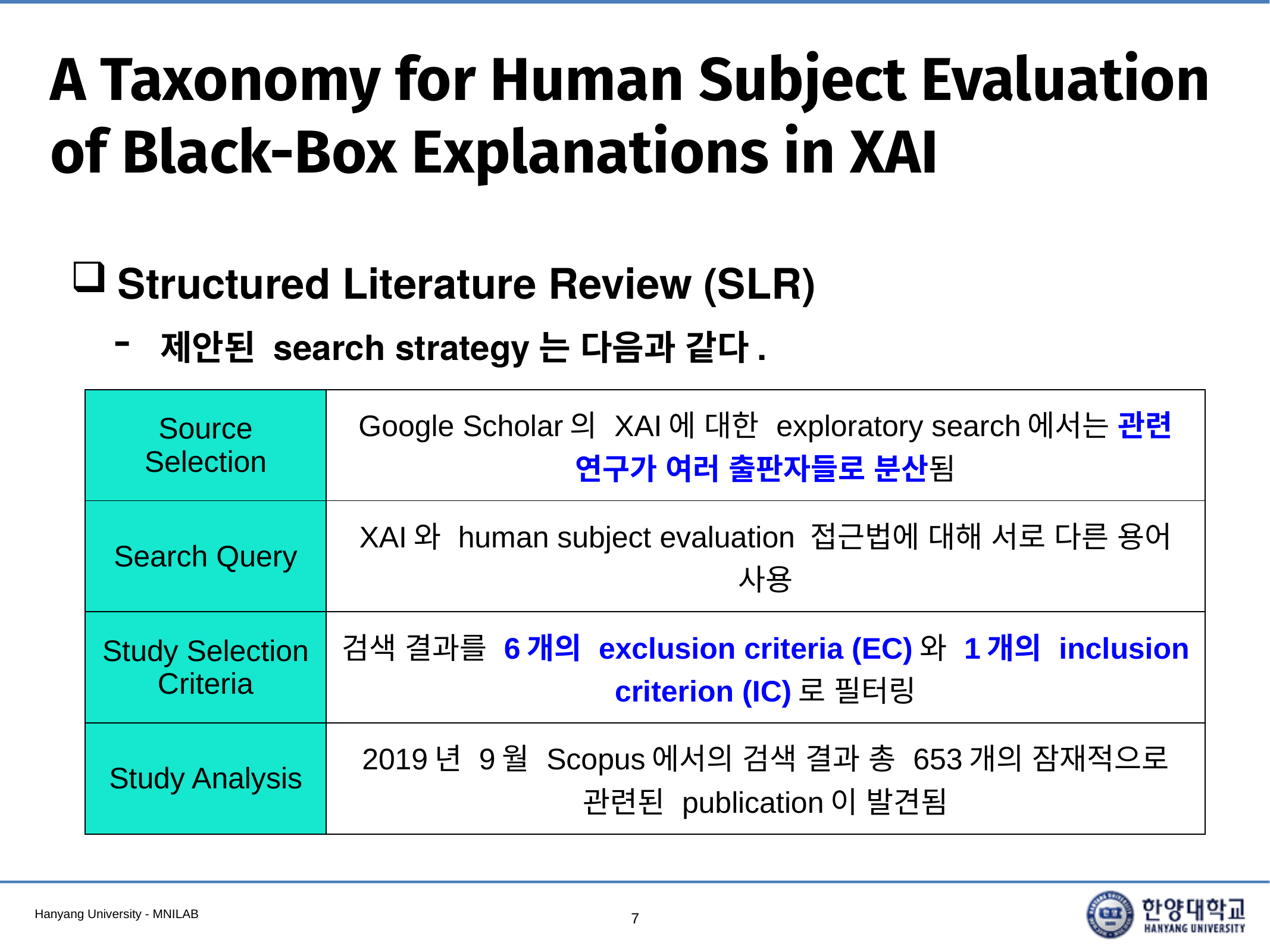

# A Taxonomy for Human Subject Evaluation of Black-Box Explanations in XAI
Structured Literature Review (SLR)
제안된 search strategy는 다음과 같다.
| Source Selection | Google Scholar의 XAI에 대한 exploratory search에서는 관련 연구가 여러 출판자들로 분산됨 |
| --- | --- |
| Search Query | XAI와 human subject evaluation 접근법에 대해 서로 다른 용어 사용 |
| Study Selection Criteria | 검색 결과를 6개의 exclusion criteria (EC)와 1개의 inclusion criterion (IC)로 필터링 |
| Study Analysis | 2019년 9월 Scopus에서의 검색 결과 총 653개의 잠재적으로 관련된 publication이 발견됨 |
7